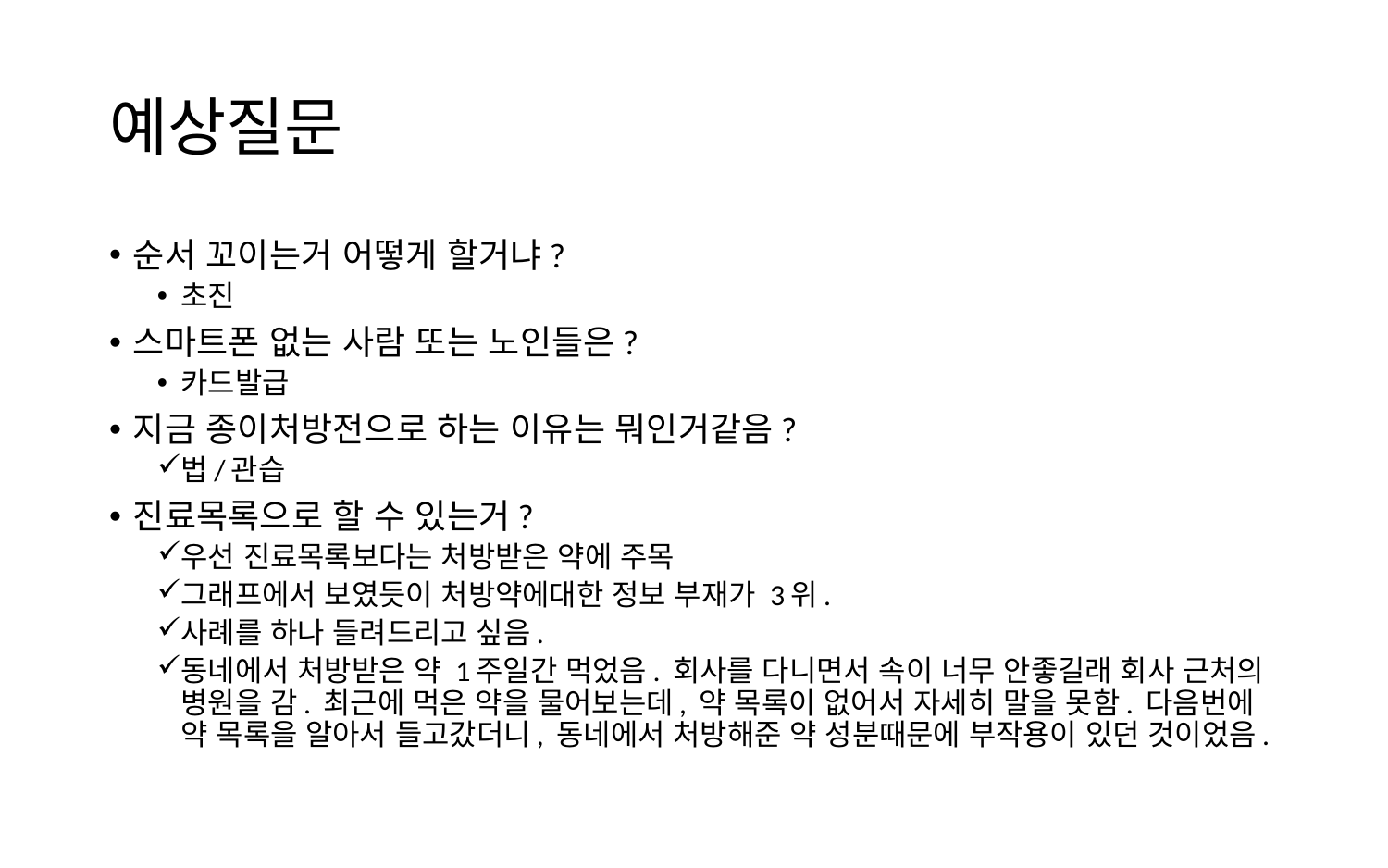

# 예상질문
순서 꼬이는거 어떻게 할거냐?
초진
스마트폰 없는 사람 또는 노인들은?
카드발급
지금 종이처방전으로 하는 이유는 뭐인거같음?
법/관습
진료목록으로 할 수 있는거?
우선 진료목록보다는 처방받은 약에 주목
그래프에서 보였듯이 처방약에대한 정보 부재가 3위.
사례를 하나 들려드리고 싶음.
동네에서 처방받은 약 1주일간 먹었음. 회사를 다니면서 속이 너무 안좋길래 회사 근처의 병원을 감. 최근에 먹은 약을 물어보는데, 약 목록이 없어서 자세히 말을 못함. 다음번에 약 목록을 알아서 들고갔더니, 동네에서 처방해준 약 성분때문에 부작용이 있던 것이었음.